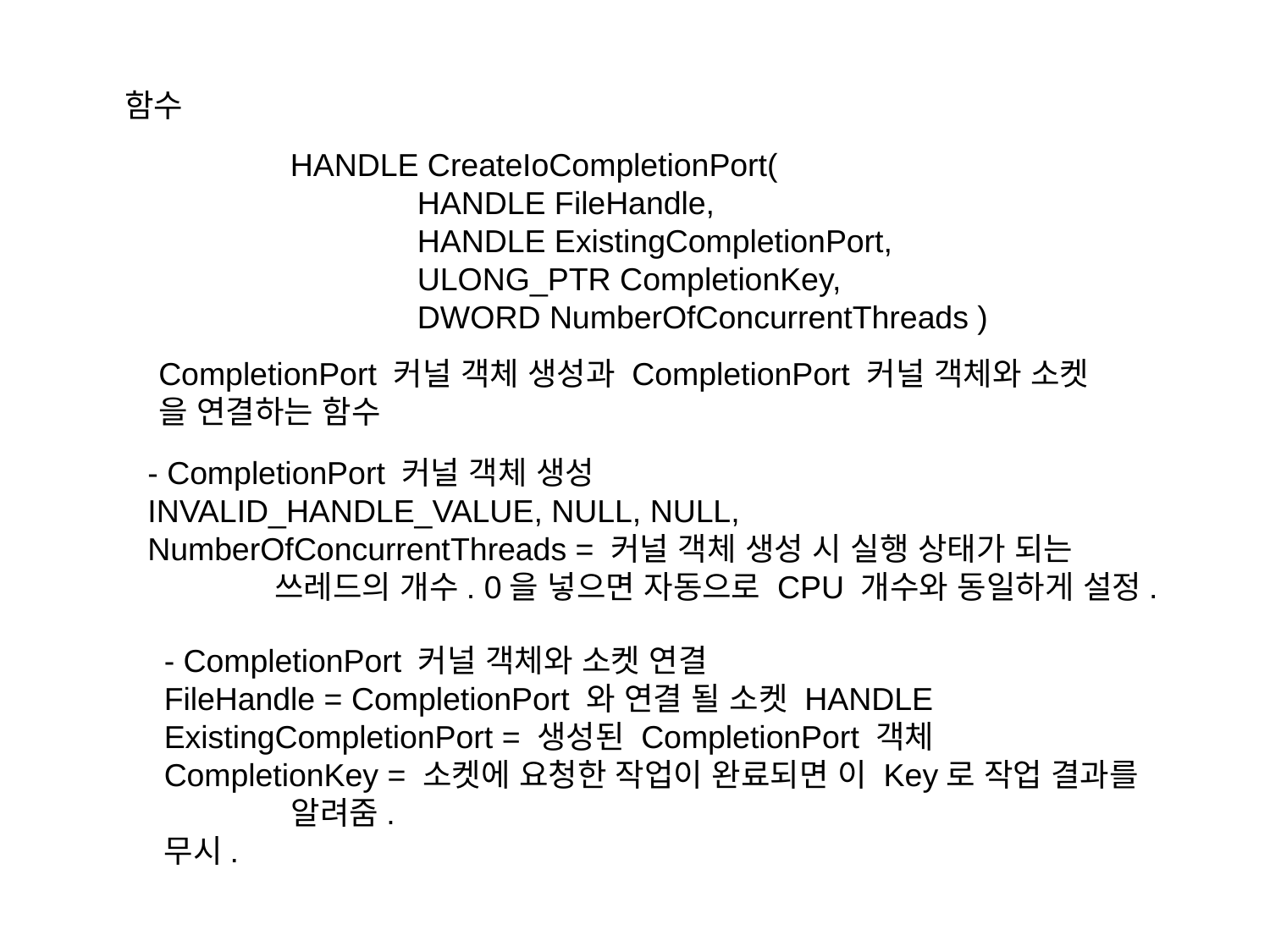

함수
HANDLE CreateIoCompletionPort(
	HANDLE FileHandle,
	HANDLE ExistingCompletionPort,
	ULONG_PTR CompletionKey,
	DWORD NumberOfConcurrentThreads )
CompletionPort 커널 객체 생성과 CompletionPort 커널 객체와 소켓
을 연결하는 함수
- CompletionPort 커널 객체 생성
INVALID_HANDLE_VALUE, NULL, NULL,
NumberOfConcurrentThreads = 커널 객체 생성 시 실행 상태가 되는
	쓰레드의 개수. 0을 넣으면 자동으로 CPU 개수와 동일하게 설정.
- CompletionPort 커널 객체와 소켓 연결
FileHandle = CompletionPort 와 연결 될 소켓 HANDLE
ExistingCompletionPort = 생성된 CompletionPort 객체
CompletionKey = 소켓에 요청한 작업이 완료되면 이 Key로 작업 결과를
	알려줌.
무시.